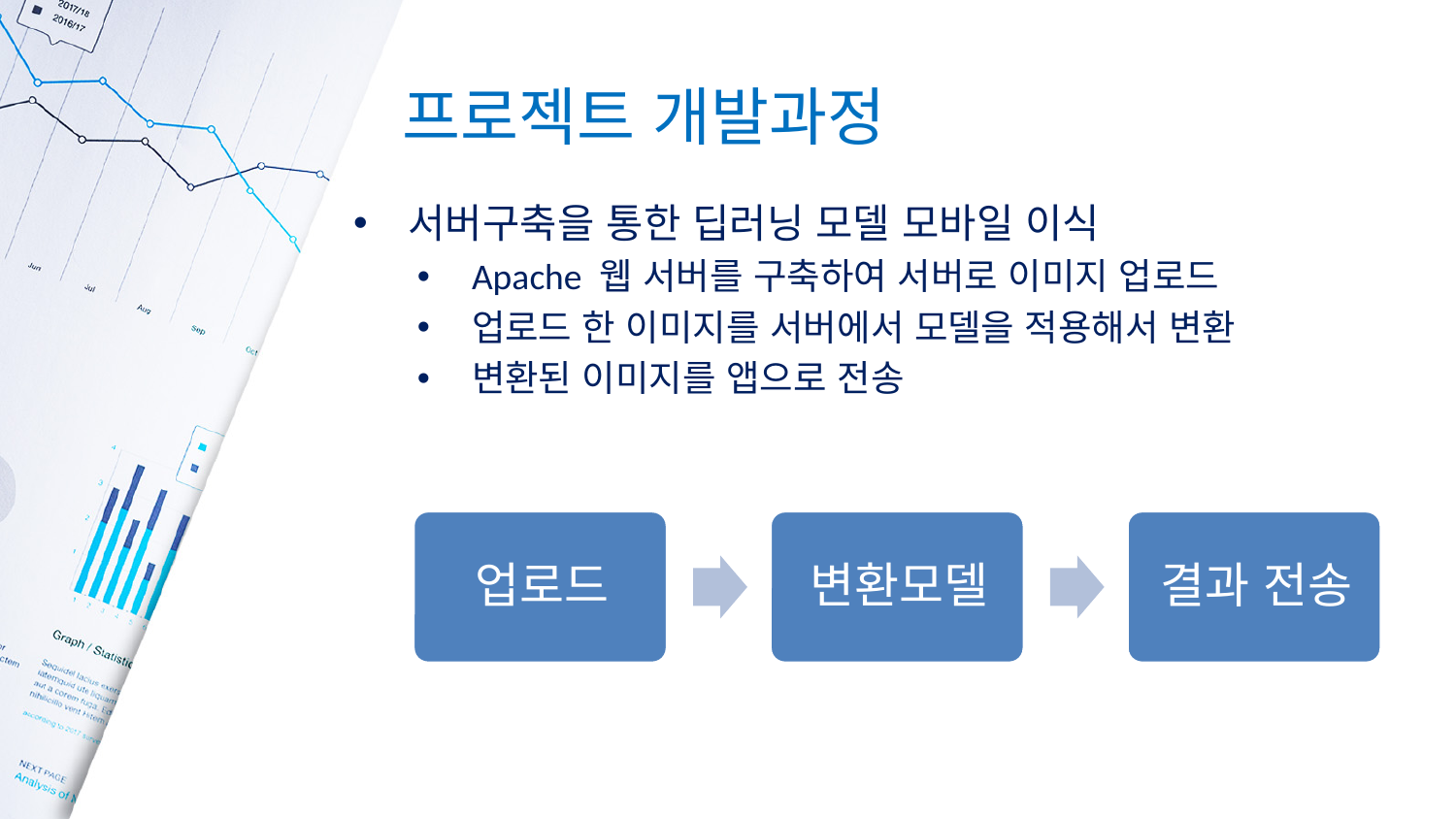

# 프로젝트 개발과정
서버구축을 통한 딥러닝 모델 모바일 이식
Apache 웹 서버를 구축하여 서버로 이미지 업로드
업로드 한 이미지를 서버에서 모델을 적용해서 변환
변환된 이미지를 앱으로 전송
업로드

변환모델

결과 전송